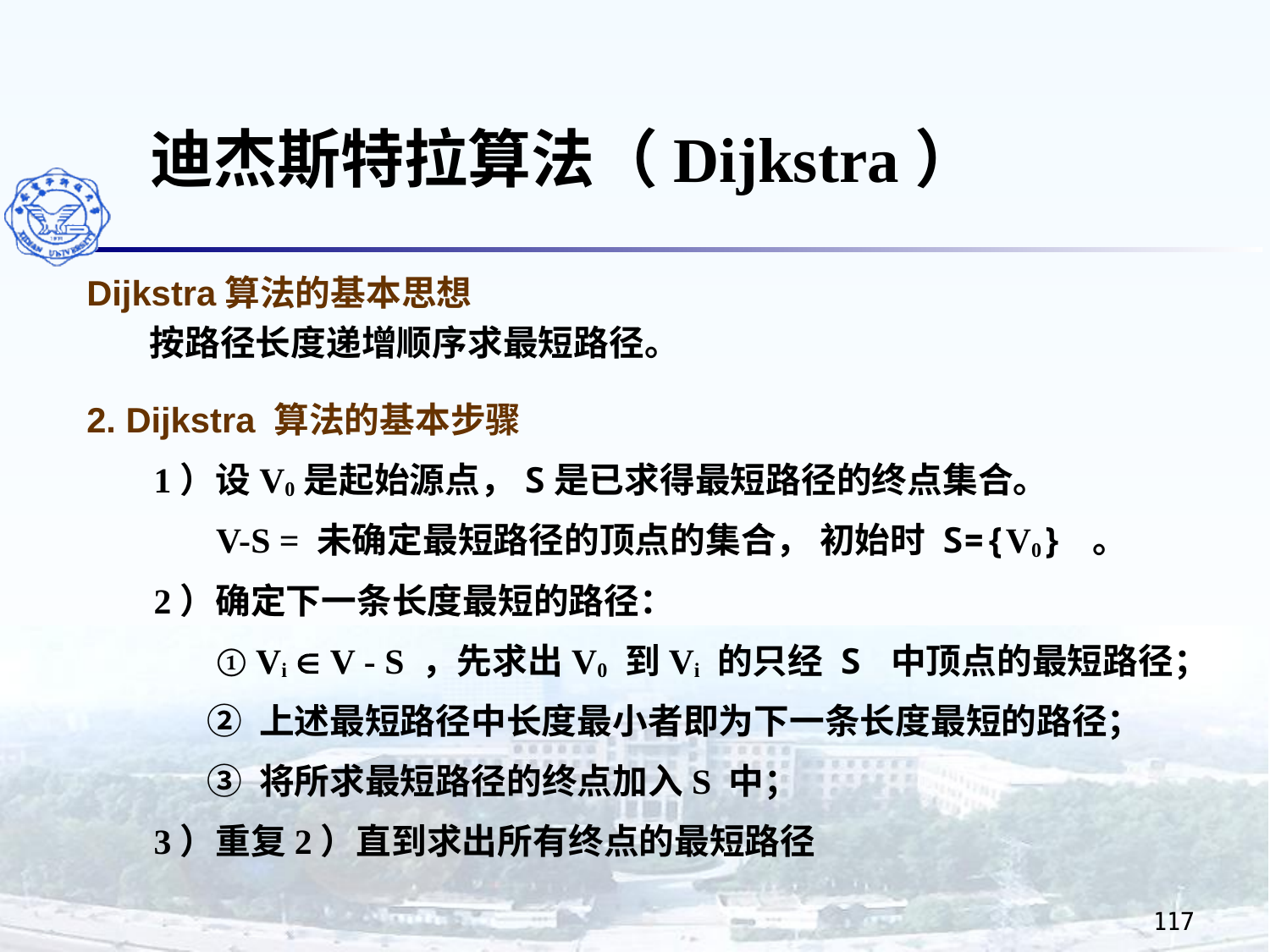

迪杰斯特拉算法（Dijkstra）
Dijkstra算法的基本思想
按路径长度递增顺序求最短路径。
2. Dijkstra 算法的基本步骤
1）设V0是起始源点，S是已求得最短路径的终点集合。
       V-S = 未确定最短路径的顶点的集合， 初始时 S={V0} 。
2）确定下一条长度最短的路径：
       ① Vi ∈ V - S ，先求出V0 到Vi 的只经 S 中顶点的最短路径；
               ② 上述最短路径中长度最小者即为下一条长度最短的路径；
               ③ 将所求最短路径的终点加入S 中；
3）重复2）直到求出所有终点的最短路径
117